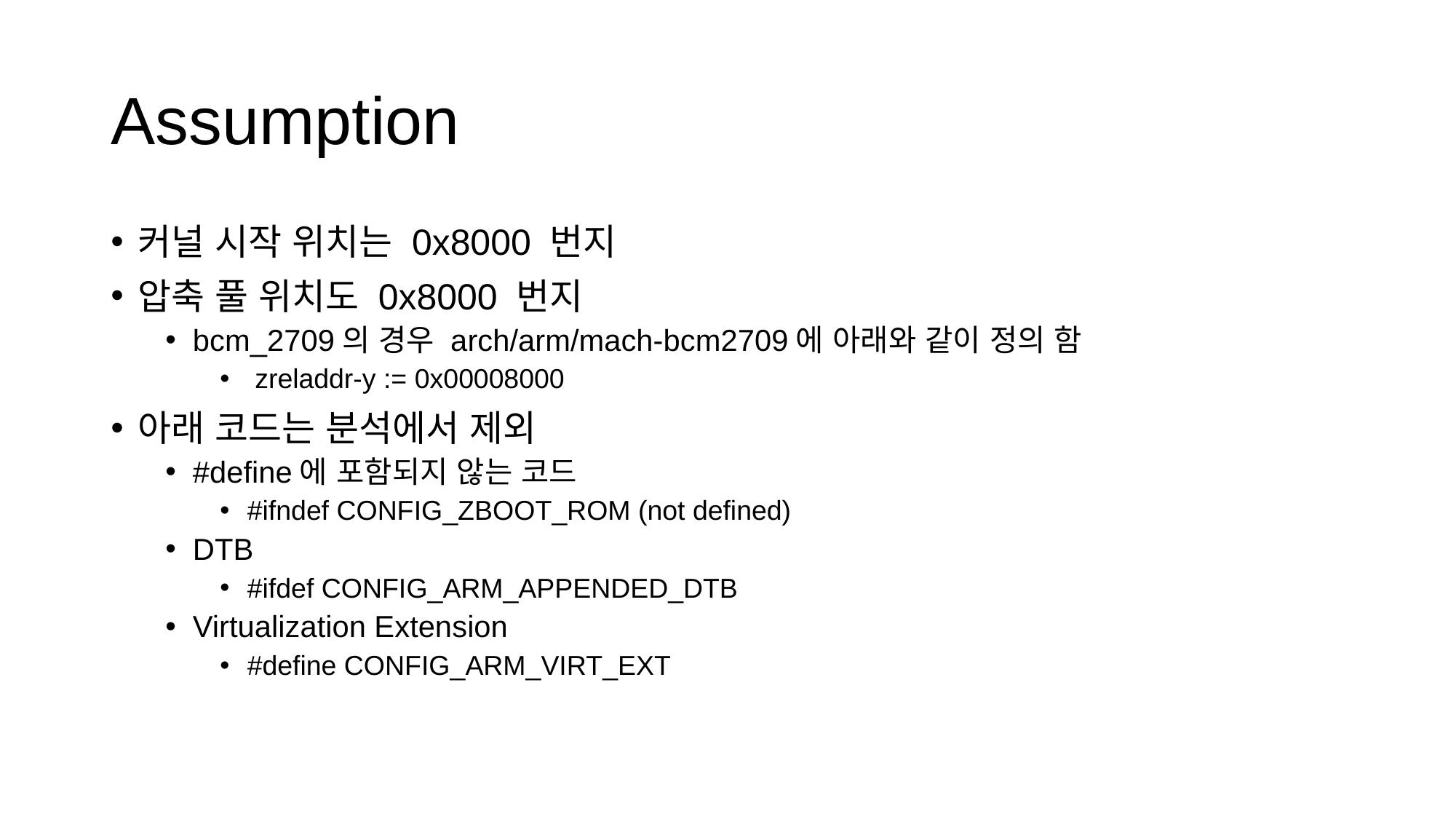

# Assumption
커널 시작 위치는 0x8000 번지
압축 풀 위치도 0x8000 번지
bcm_2709의 경우 arch/arm/mach-bcm2709에 아래와 같이 정의 함
 zreladdr-y := 0x00008000
아래 코드는 분석에서 제외
#define에 포함되지 않는 코드
#ifndef CONFIG_ZBOOT_ROM (not defined)
DTB
#ifdef CONFIG_ARM_APPENDED_DTB
Virtualization Extension
#define CONFIG_ARM_VIRT_EXT